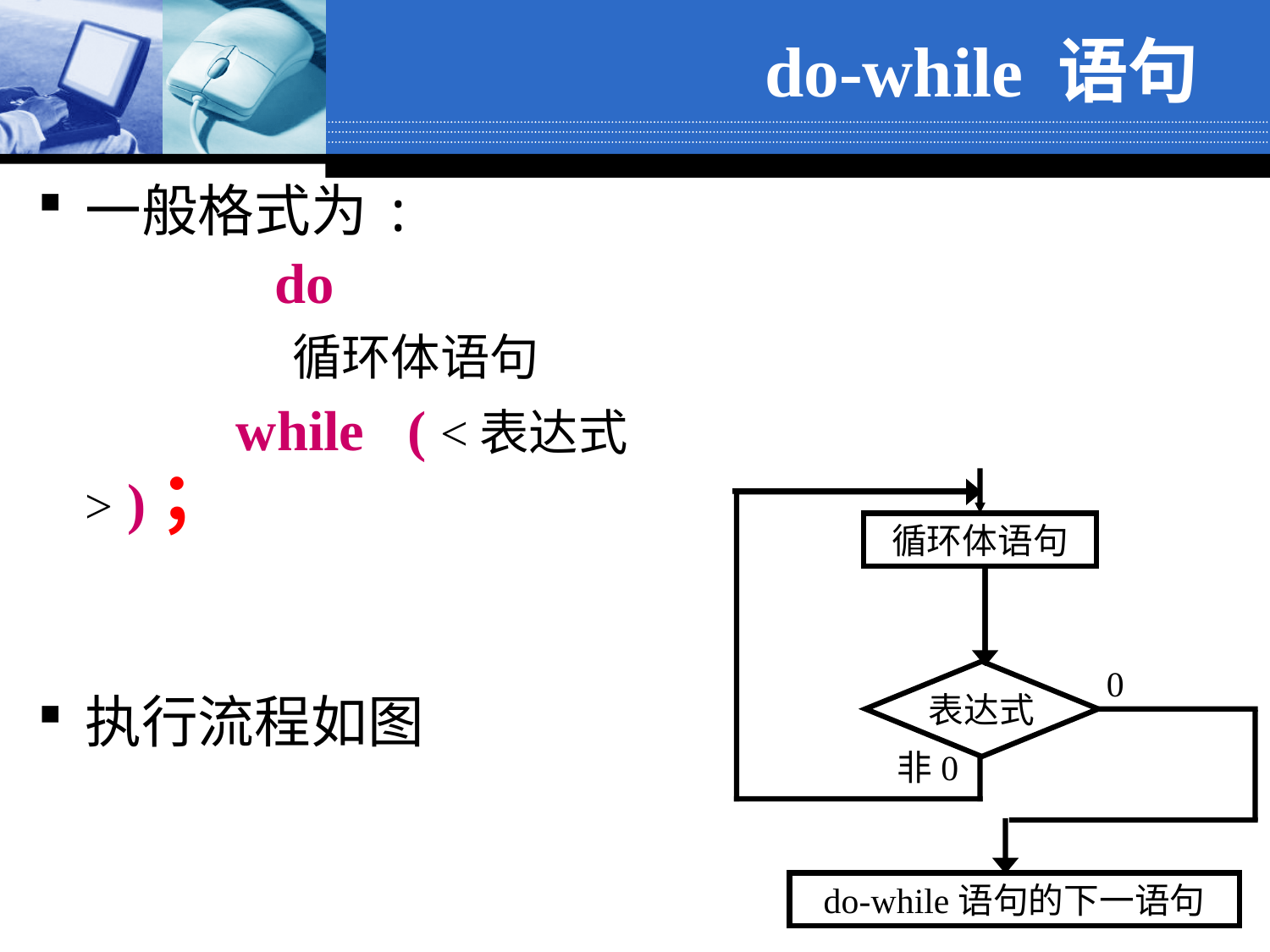

# do-while 语句
一般格式为:
       do
                   循环体语句
              while   ( <表达式> )；

执行流程如图

循环体语句

0
表达式

非0

do-while语句的下一语句